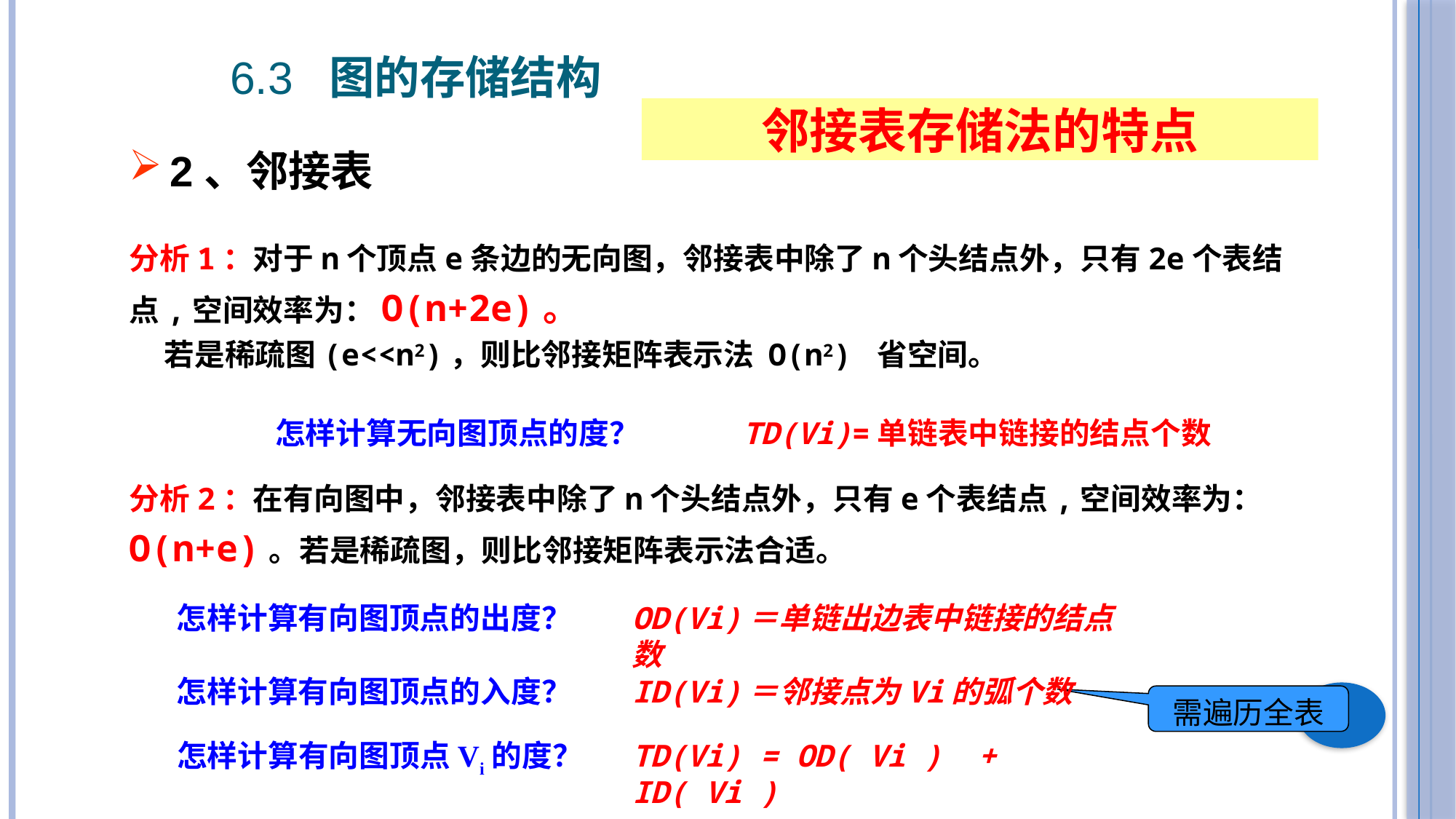

6.3  图的存储结构
邻接表存储法的特点
2、邻接表

分析1：对于n个顶点e条边的无向图，邻接表中除了n个头结点外，只有2e个表结点,空间效率为：O(n+2e)。
    若是稀疏图(e<<n2)，则比邻接矩阵表示法 O(n2) 省空间。
怎样计算无向图顶点的度？
TD(Vi)=单链表中链接的结点个数
分析2：在有向图中，邻接表中除了n个头结点外，只有e个表结点,空间效率为：O(n+e)。若是稀疏图，则比邻接矩阵表示法合适。
怎样计算有向图顶点的出度？
OD(Vi)＝单链出边表中链接的结点数
怎样计算有向图顶点的入度？
ID(Vi)＝邻接点为Vi的弧个数
需遍历全表
怎样计算有向图顶点Vi的度？
TD(Vi) = OD( Vi )  +  ID( Vi )